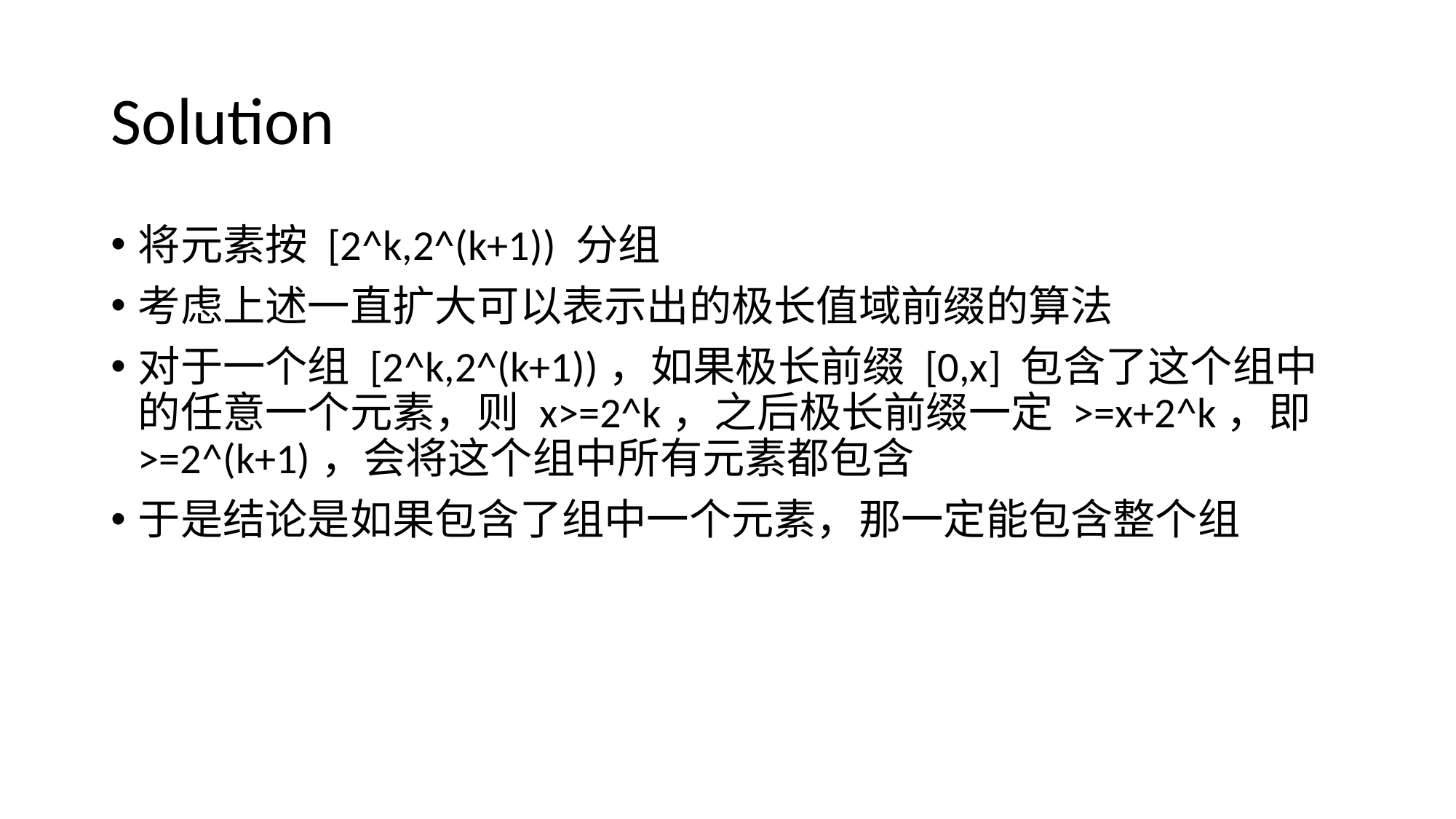

# Solution
将元素按 [2^k,2^(k+1)) 分组
考虑上述一直扩大可以表示出的极长值域前缀的算法
对于一个组 [2^k,2^(k+1))，如果极长前缀 [0,x] 包含了这个组中的任意一个元素，则 x>=2^k，之后极长前缀一定 >=x+2^k，即 >=2^(k+1)，会将这个组中所有元素都包含
于是结论是如果包含了组中一个元素，那一定能包含整个组